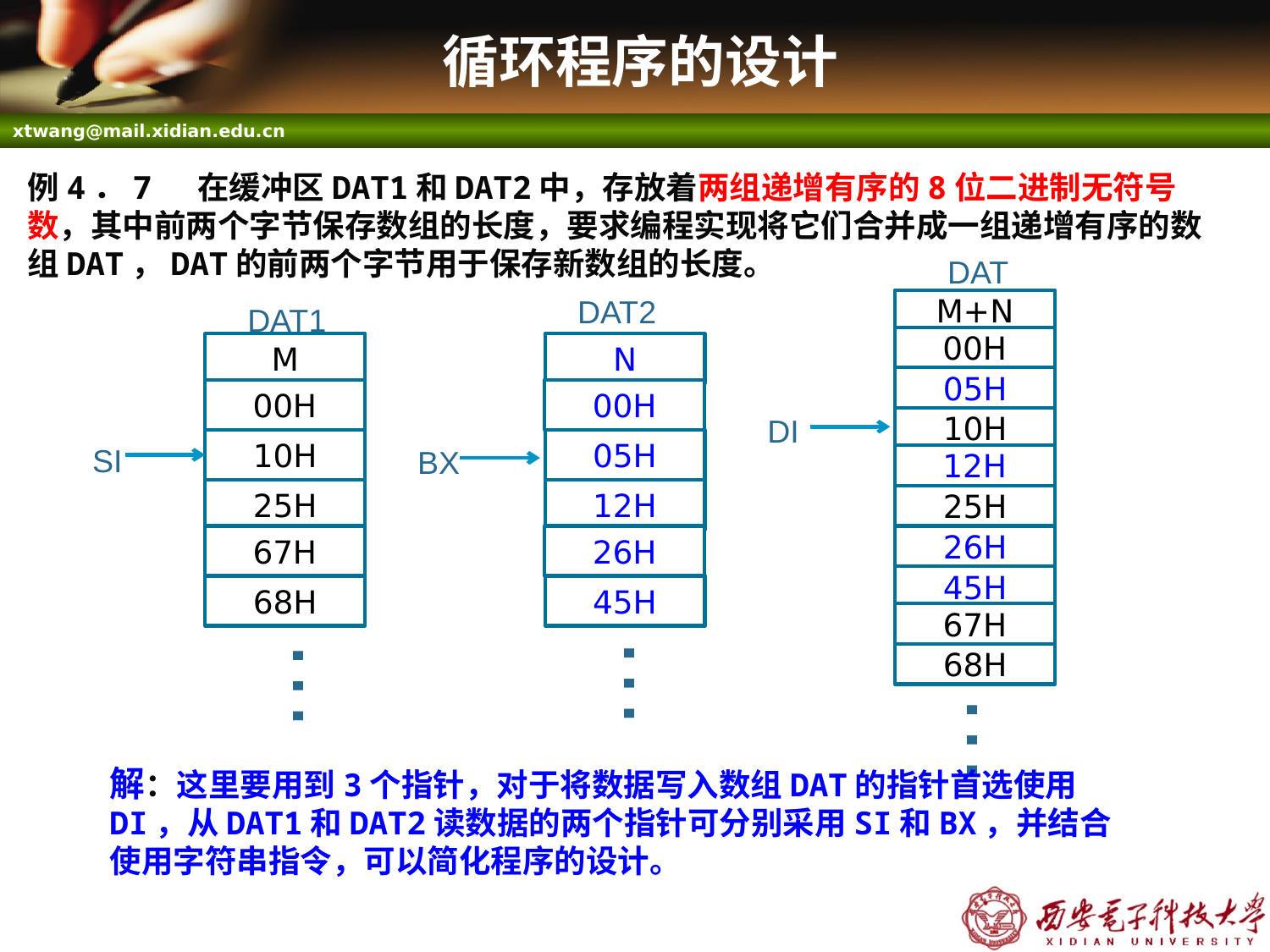

# 循环程序的设计
例4．7  在缓冲区DAT1和DAT2中，存放着两组递增有序的8位二进制无符号数，其中前两个字节保存数组的长度，要求编程实现将它们合并成一组递增有序的数组DAT，DAT的前两个字节用于保存新数组的长度。
DAT
DAT2
M+N
DAT1
00H
M
00H
10H
25H
67H
68H
N
00H
05H
12H
26H
45H
05H
DI
10H
SI
BX
12H
25H
26H
45H
67H
…
…
68H
…
解：这里要用到3个指针，对于将数据写入数组DAT的指针首选使用DI，从DAT1和DAT2读数据的两个指针可分别采用SI和BX，并结合使用字符串指令，可以简化程序的设计。